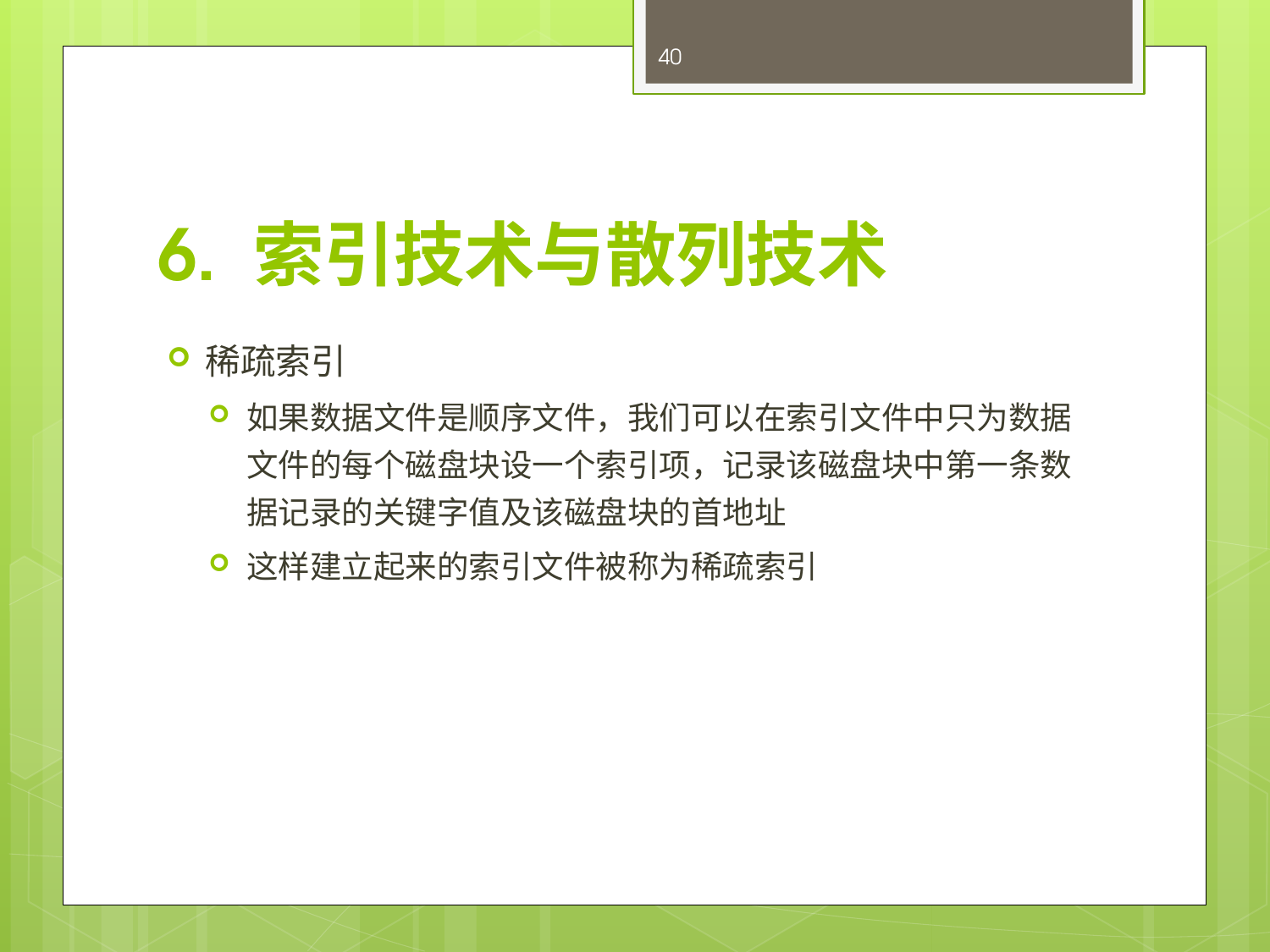

40
# 6. 索引技术与散列技术
稀疏索引
如果数据文件是顺序文件，我们可以在索引文件中只为数据文件的每个磁盘块设一个索引项，记录该磁盘块中第一条数据记录的关键字值及该磁盘块的首地址
这样建立起来的索引文件被称为稀疏索引